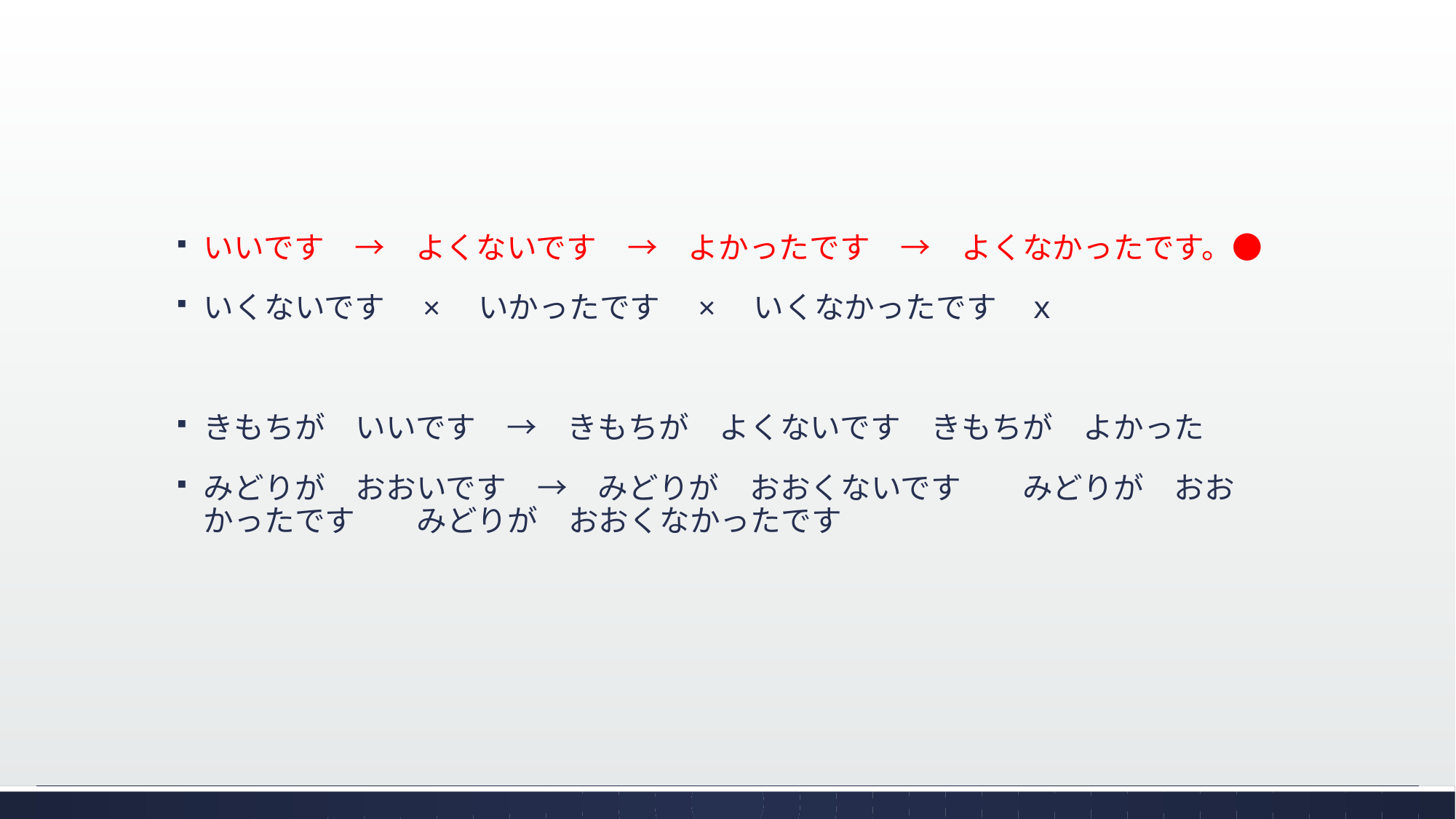

#
いいです　→　よくないです　→　よかったです　→　よくなかったです。●
いくないです　×　いかったです　×　いくなかったです　ｘ

きもちが　いいです　→　きもちが　よくないです　きもちが　よかった
みどりが　おおいです　→　みどりが　おおくないです　　みどりが　おおかったです　　みどりが　おおくなかったです